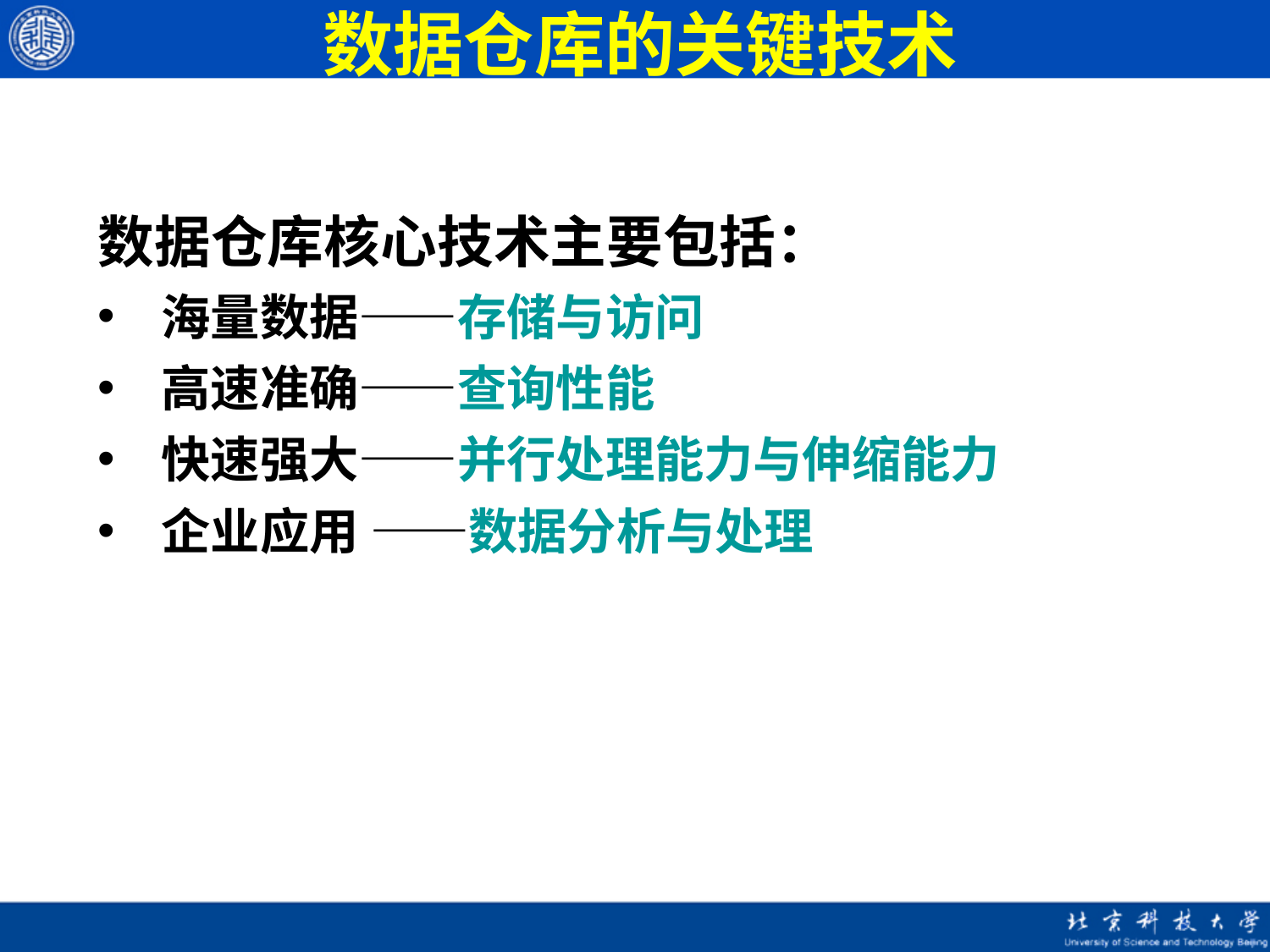

# 数据仓库的关键技术
数据仓库核心技术主要包括：
海量数据——存储与访问
高速准确——查询性能
快速强大——并行处理能力与伸缩能力
企业应用 ——数据分析与处理